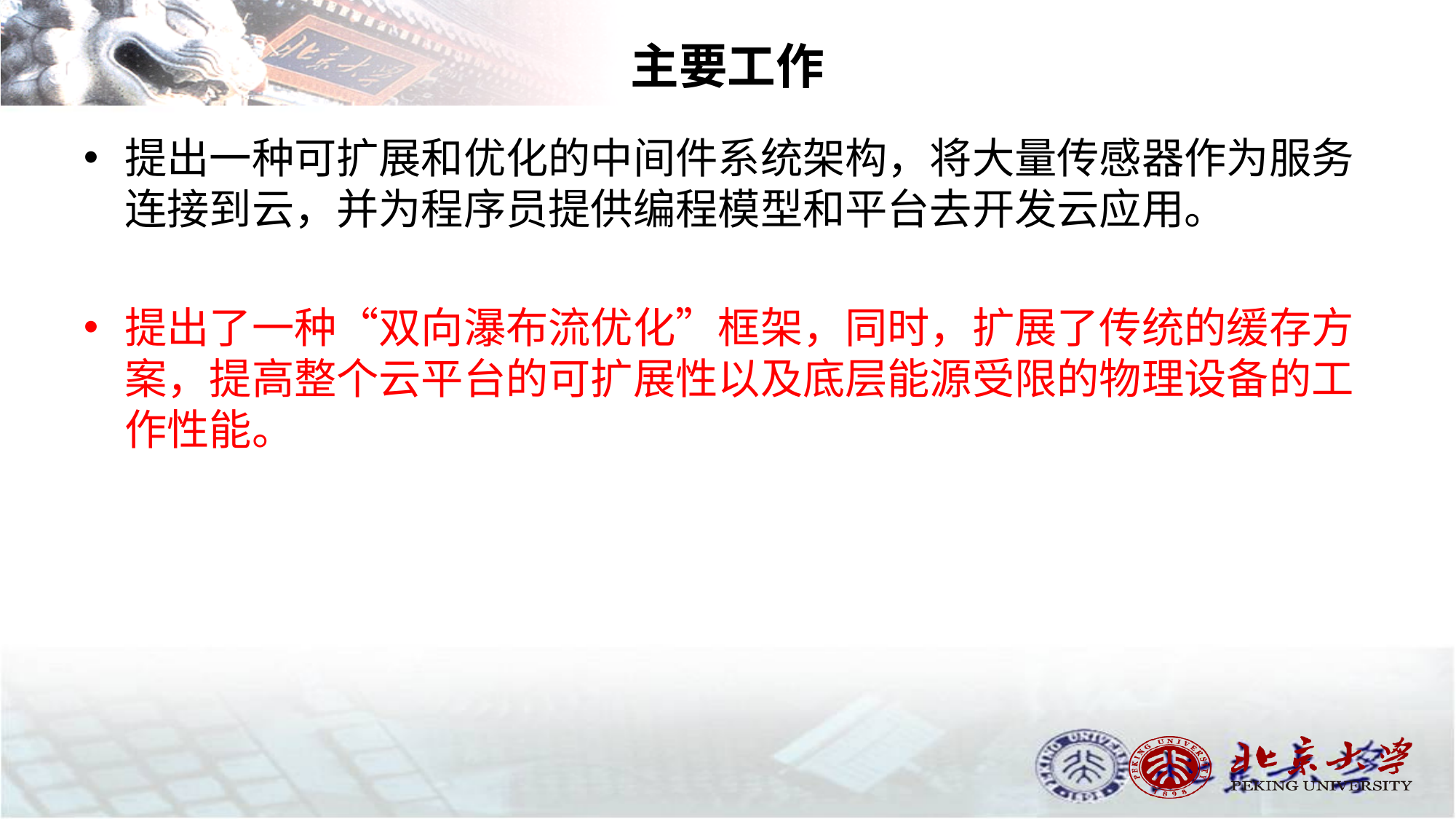

# 主要工作
提出一种可扩展和优化的中间件系统架构，将大量传感器作为服务连接到云，并为程序员提供编程模型和平台去开发云应用。

提出了一种“双向瀑布流优化”框架，同时，扩展了传统的缓存方案，提高整个云平台的可扩展性以及底层能源受限的物理设备的工作性能。